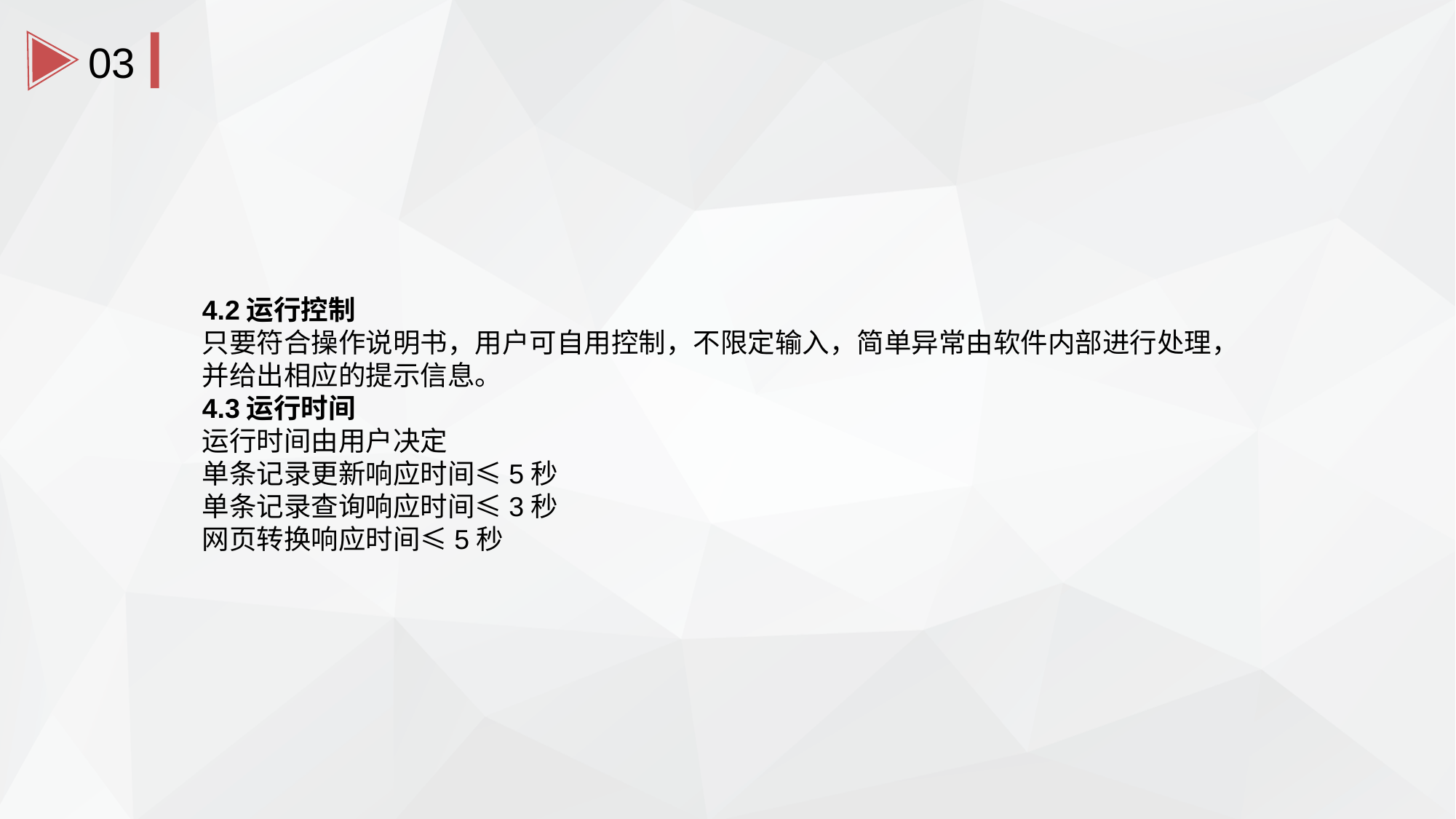

03

4.2运行控制
只要符合操作说明书，用户可自用控制，不限定输入，简单异常由软件内部进行处理，并给出相应的提示信息。
4.3运行时间
运行时间由用户决定
单条记录更新响应时间≤5秒
单条记录查询响应时间≤3秒
网页转换响应时间≤5秒